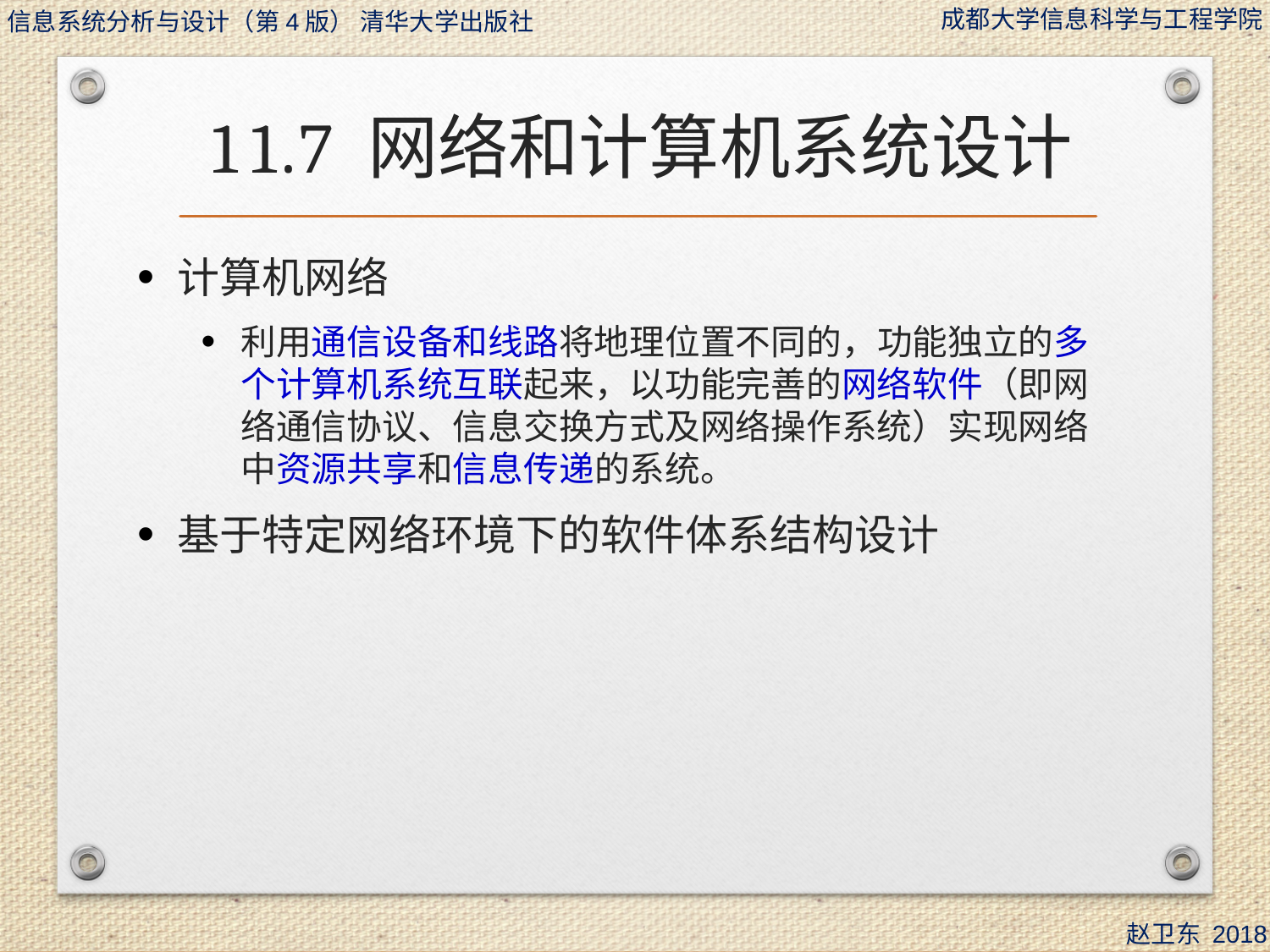

# 11.7 网络和计算机系统设计
计算机网络
利用通信设备和线路将地理位置不同的，功能独立的多个计算机系统互联起来，以功能完善的网络软件（即网络通信协议、信息交换方式及网络操作系统）实现网络中资源共享和信息传递的系统。
基于特定网络环境下的软件体系结构设计